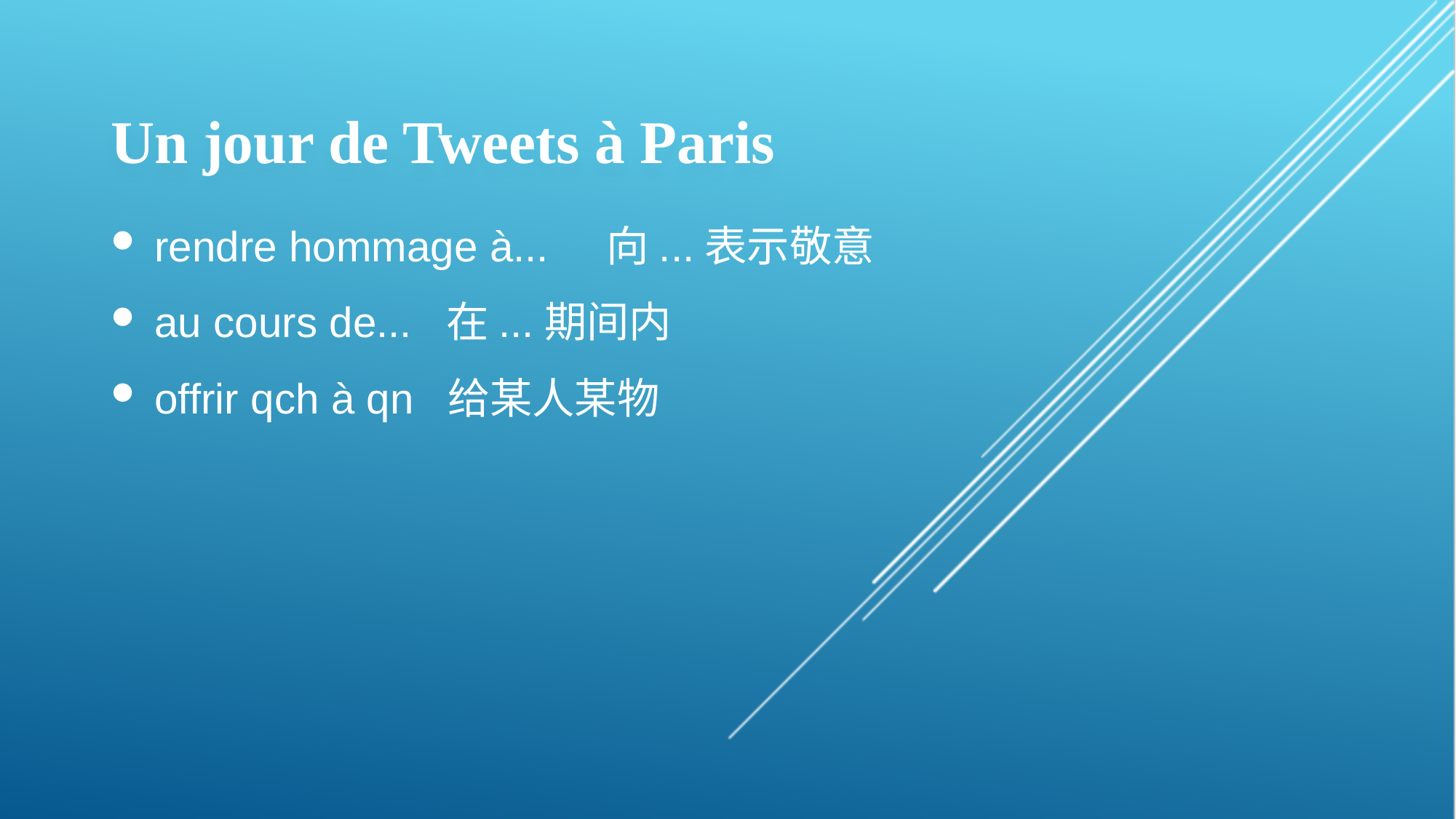

# Un jour de Tweets à Paris
 rendre hommage à...    向...表示敬意
 au cours de...  在...期间内
 offrir qch à qn  给某人某物